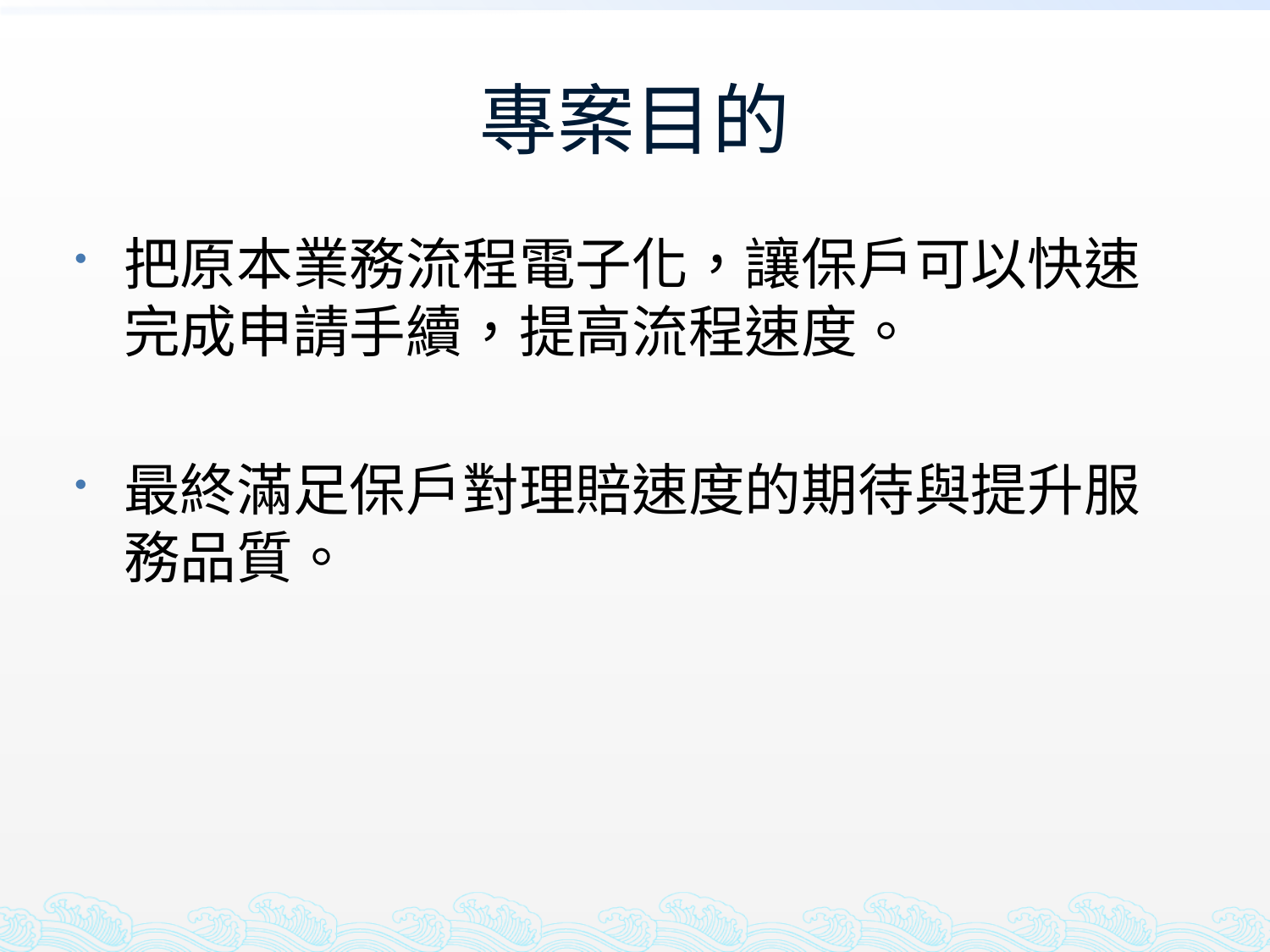

# 專案目的
把原本業務流程電子化，讓保戶可以快速完成申請手續，提高流程速度。

最終滿足保戶對理賠速度的期待與提升服務品質。